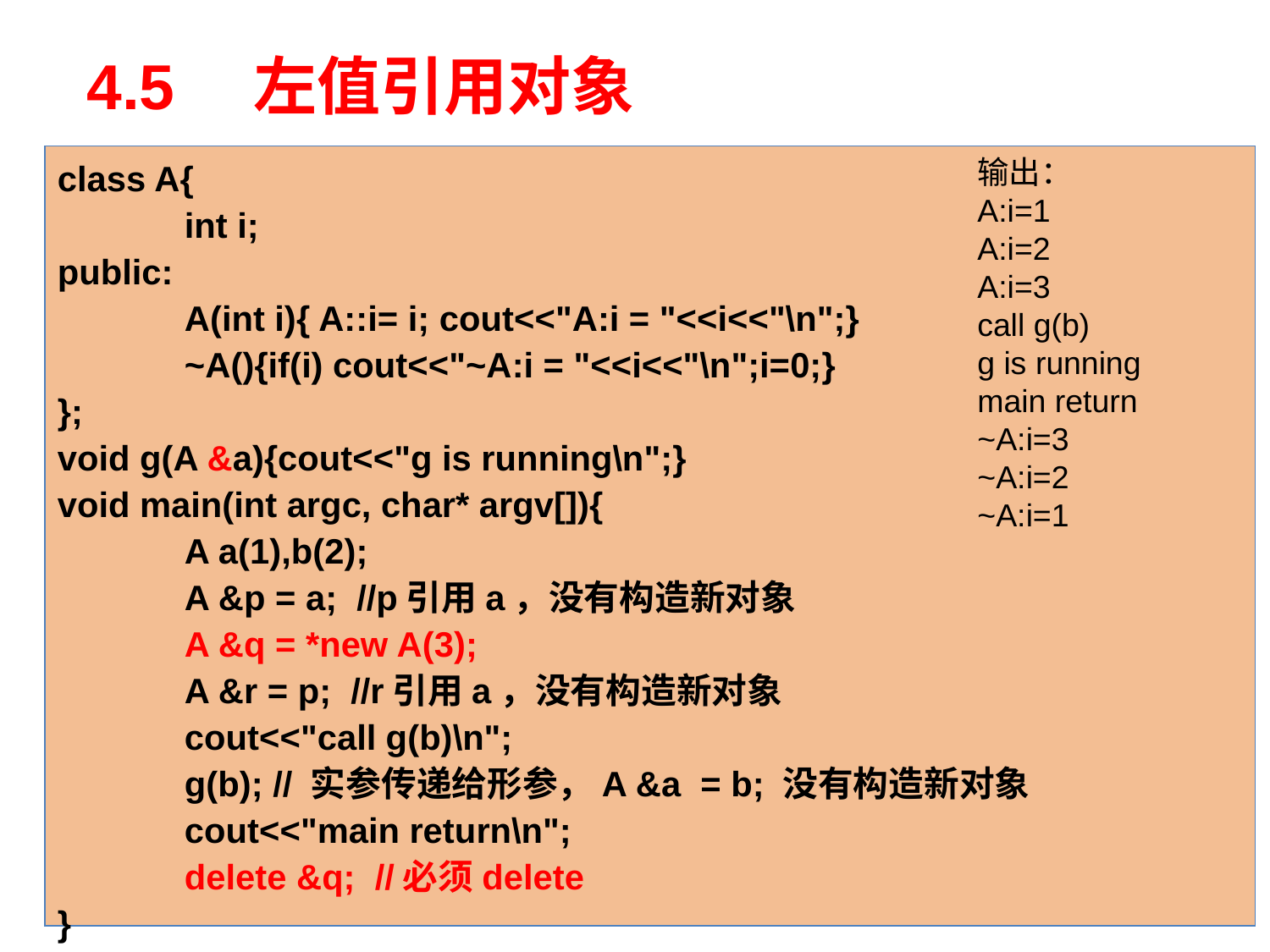

# 4.5　左值引用对象
输出：
A:i=1
A:i=2
A:i=3
call g(b)
g is running
main return
~A:i=3
~A:i=2
~A:i=1
class A{
	int i;
public:
	A(int i){ A::i= i; cout<<"A:i = "<<i<<"\n";}
	~A(){if(i) cout<<"~A:i = "<<i<<"\n";i=0;}
};
void g(A &a){cout<<"g is running\n";}
void main(int argc, char* argv[]){
	A a(1),b(2);
	A &p = a;  //p引用a，没有构造新对象
	A &q = *new A(3);
	A &r = p;  //r引用a，没有构造新对象
	cout<<"call g(b)\n";
	g(b); // 实参传递给形参，A &a  = b; 没有构造新对象
	cout<<"main return\n";
	delete &q;  //必须delete
}